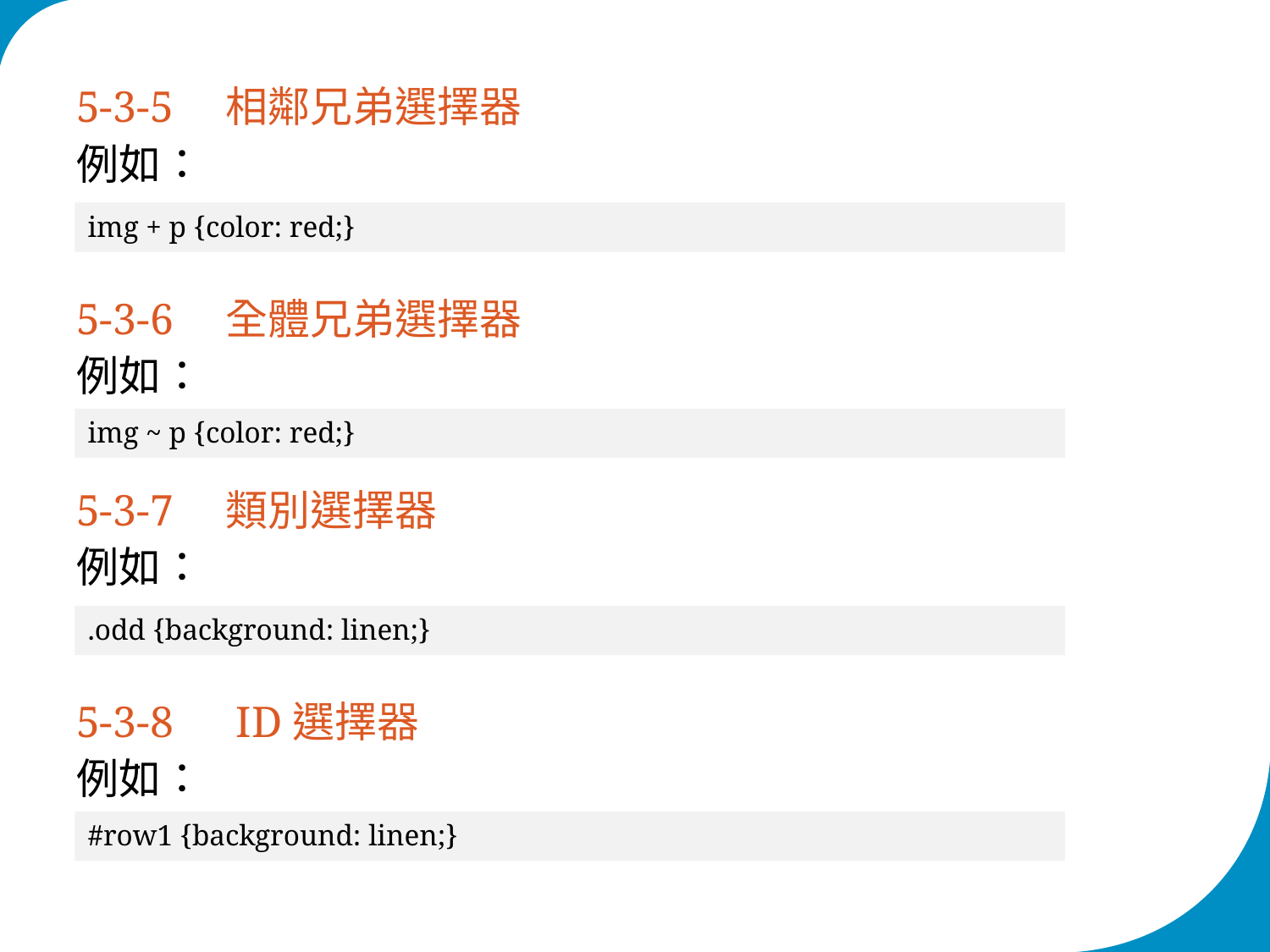

5-3-5　相鄰兄弟選擇器
#
例如：
img + p {color: red;}
5-3-6　全體兄弟選擇器
例如：
img ~ p {color: red;}
5-3-7　類別選擇器
例如：
.odd {background: linen;}
5-3-8　ID選擇器
例如：
#row1 {background: linen;}